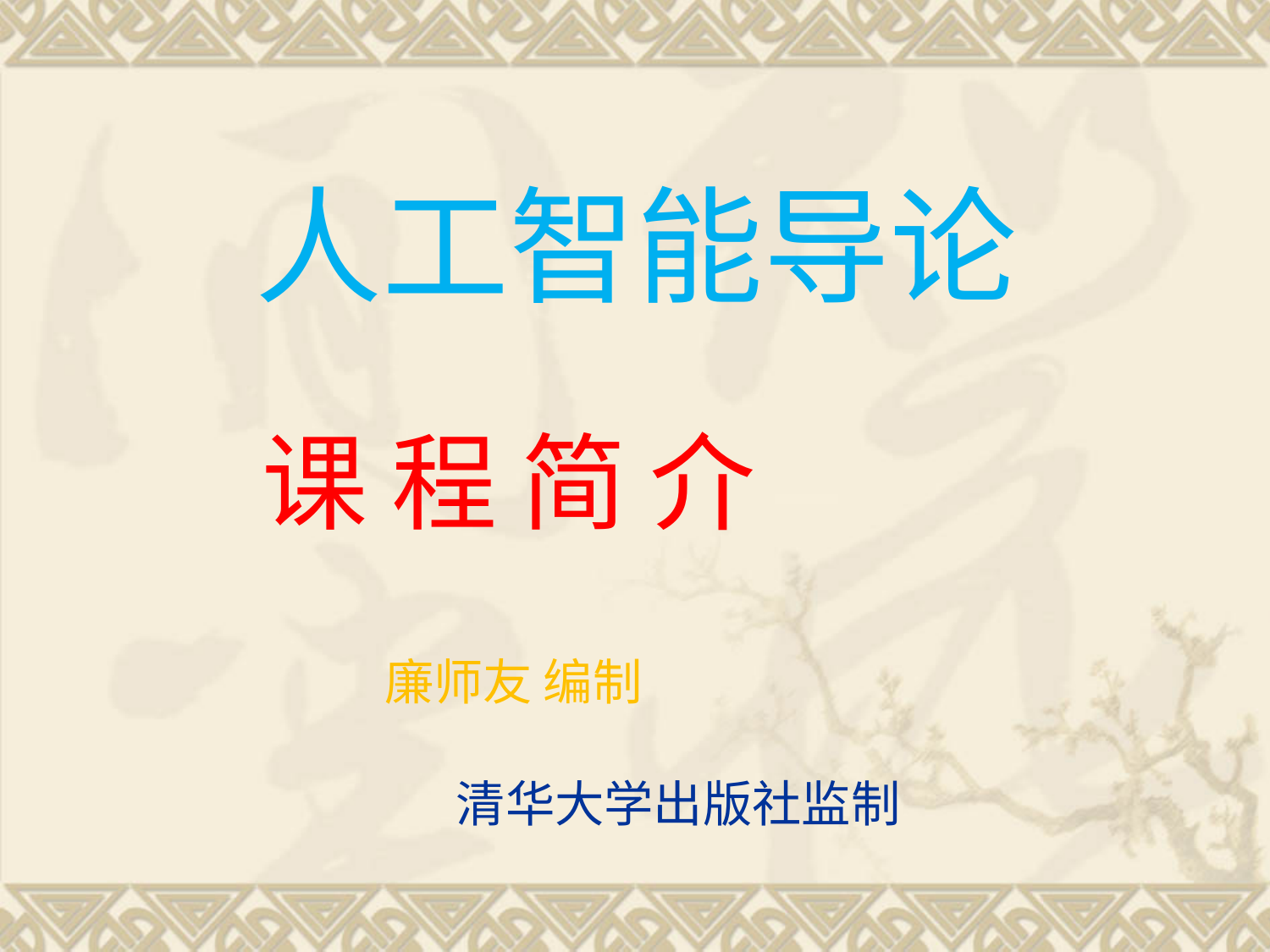

# 人工智能导论 课 程 简 介
             廉师友 编制
清华大学出版社监制